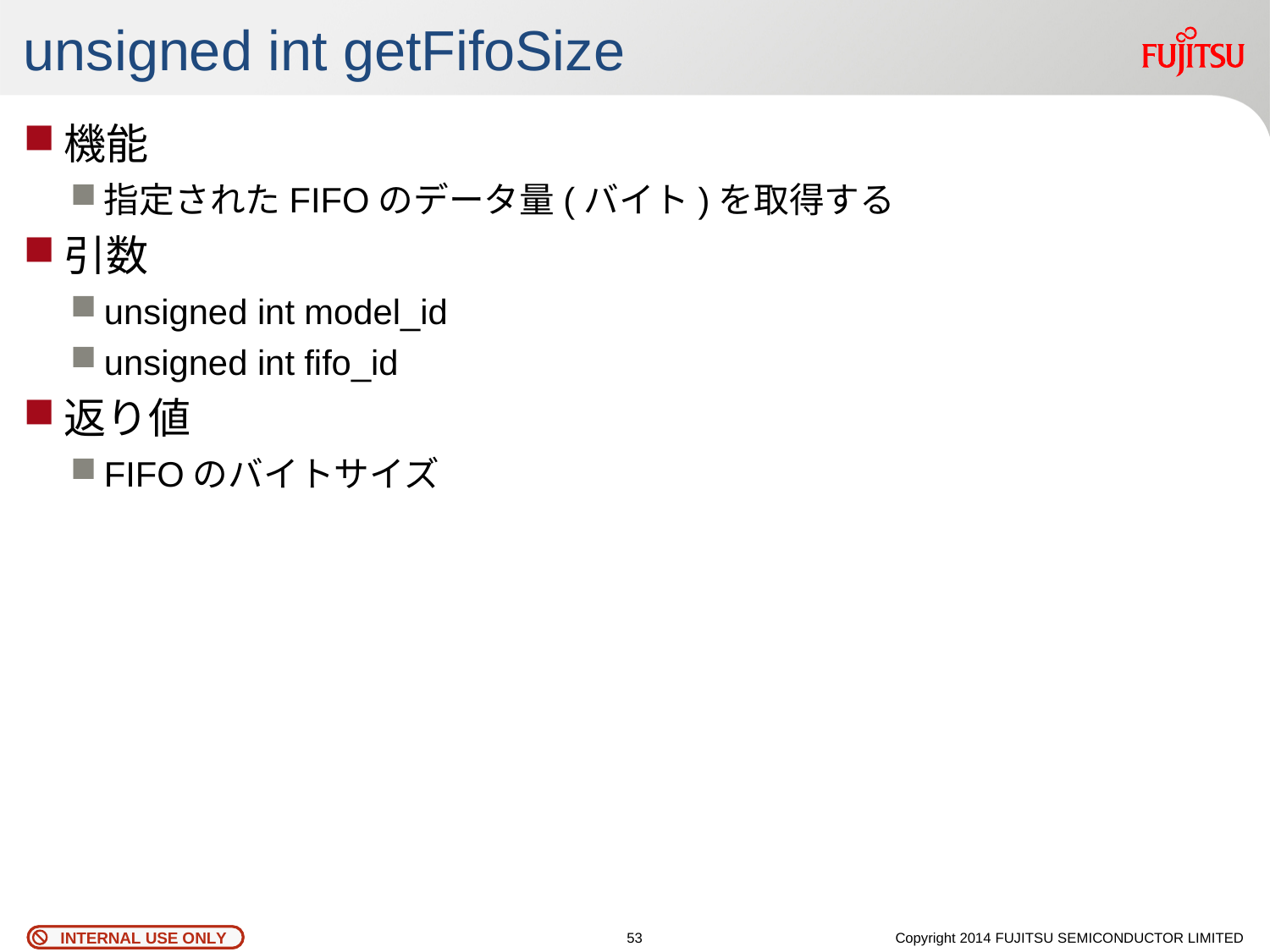

# unsigned int getFifoSize
機能
指定されたFIFOのデータ量(バイト)を取得する
引数
unsigned int model_id
unsigned int fifo_id
返り値
FIFOのバイトサイズ
53
Copyright 2014 FUJITSU SEMICONDUCTOR LIMITED